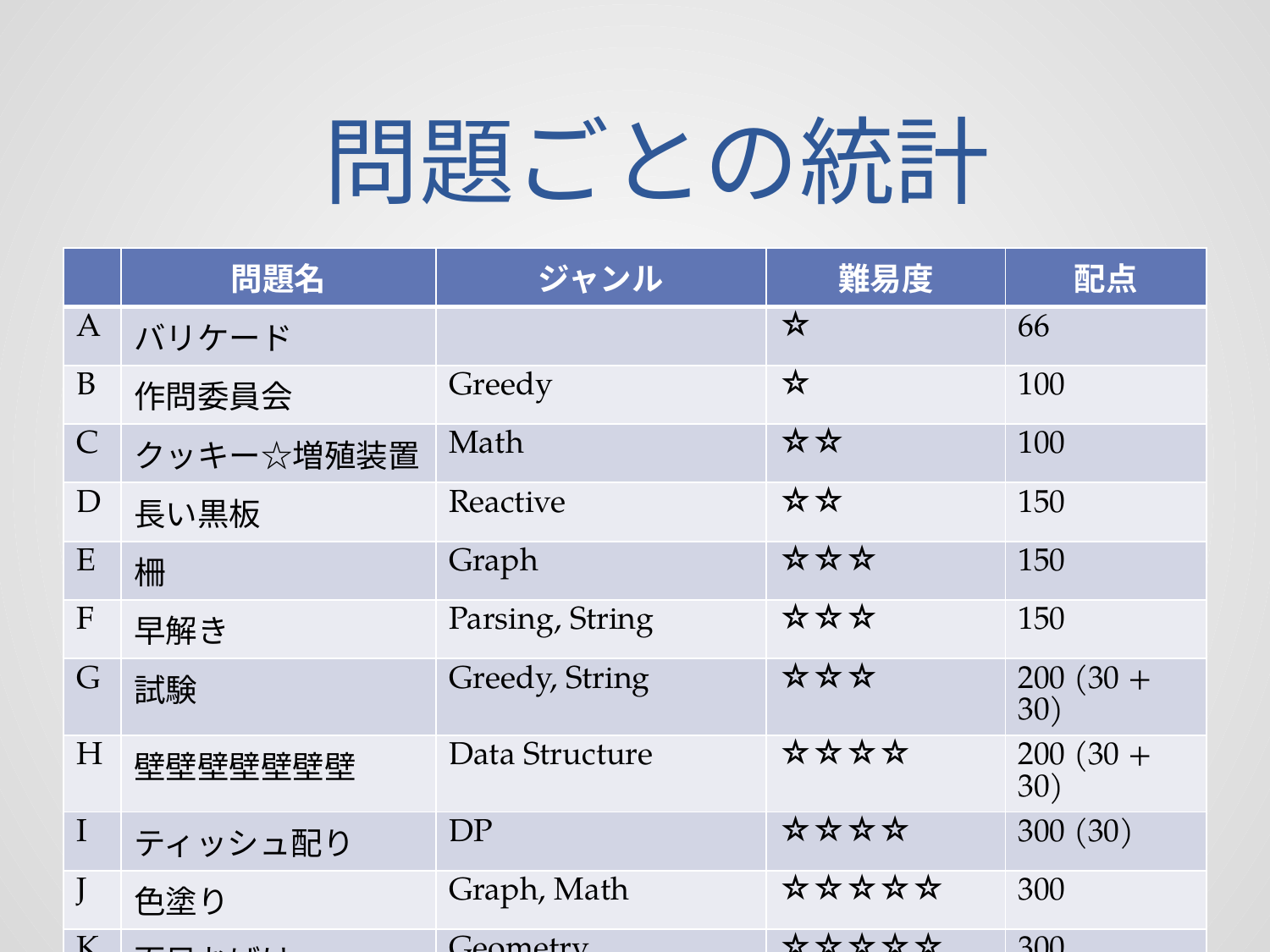

# 問題ごとの統計
|  | 問題名 | ジャンル | 難易度 | 配点 |
| --- | --- | --- | --- | --- |
| A | バリケード |  | ☆ | 66 |
| B | 作問委員会 | Greedy | ☆ | 100 |
| C | クッキー☆増殖装置 | Math | ☆☆ | 100 |
| D | 長い黒板 | Reactive | ☆☆ | 150 |
| E | 柵 | Graph | ☆☆☆ | 150 |
| F | 早解き | Parsing, String | ☆☆☆ | 150 |
| G | 試験 | Greedy, String | ☆☆☆ | 200 (30 + 30) |
| H | 壁壁壁壁壁壁壁 | Data Structure | ☆☆☆☆ | 200 (30 + 30) |
| I | ティッシュ配り | DP | ☆☆☆☆ | 300 (30) |
| J | 色塗り | Graph, Math | ☆☆☆☆☆ | 300 |
| K | 百目おばけ | Geometry | ☆☆☆☆☆ | 300 |